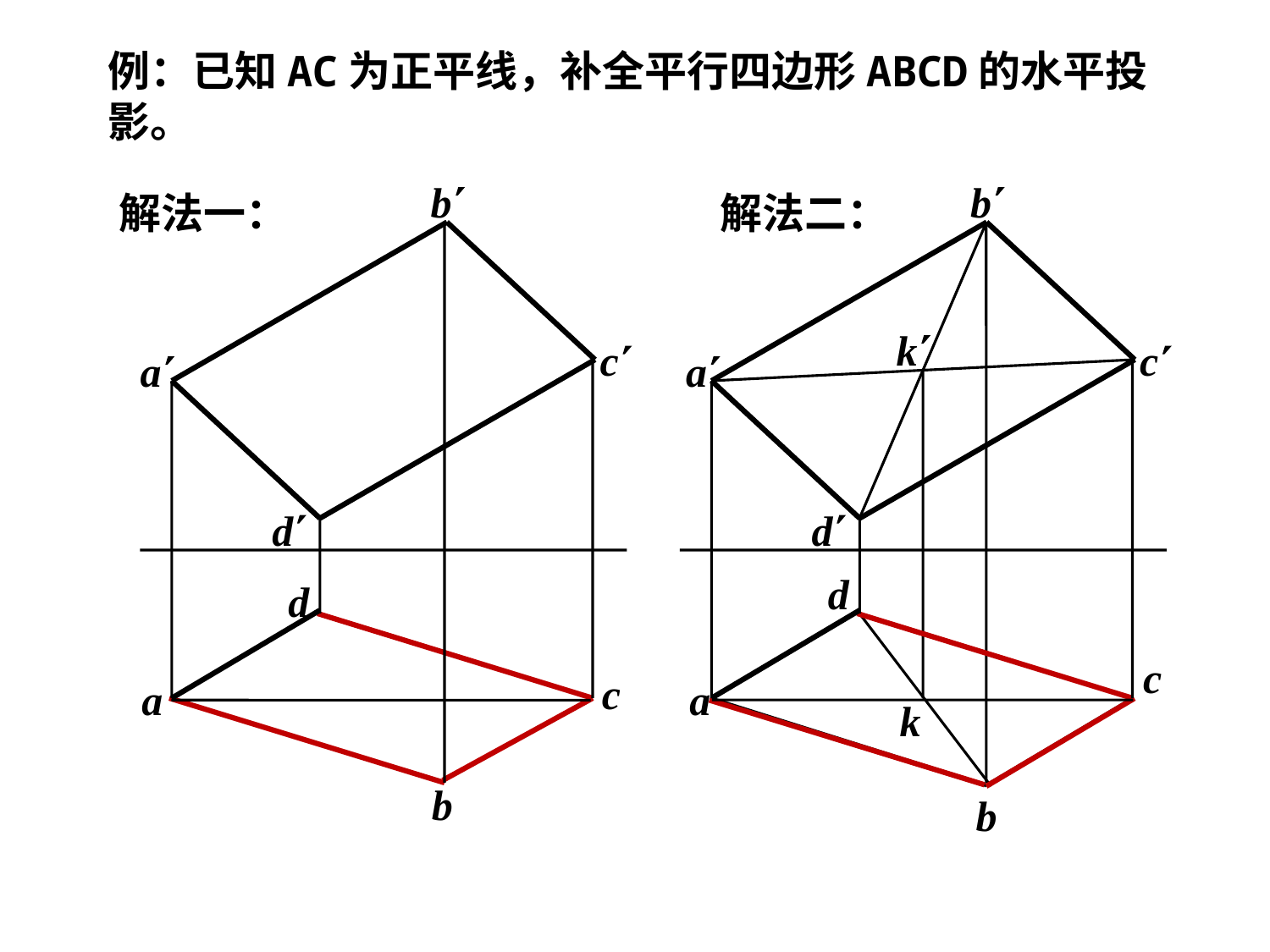

例：已知AC为正平线，补全平行四边形ABCD的水平投影。
b′
b′

c′
a′

d′

d

c
a

解法一：
解法二：

k′
c′
a′

d′

d

c
a
k

b
b